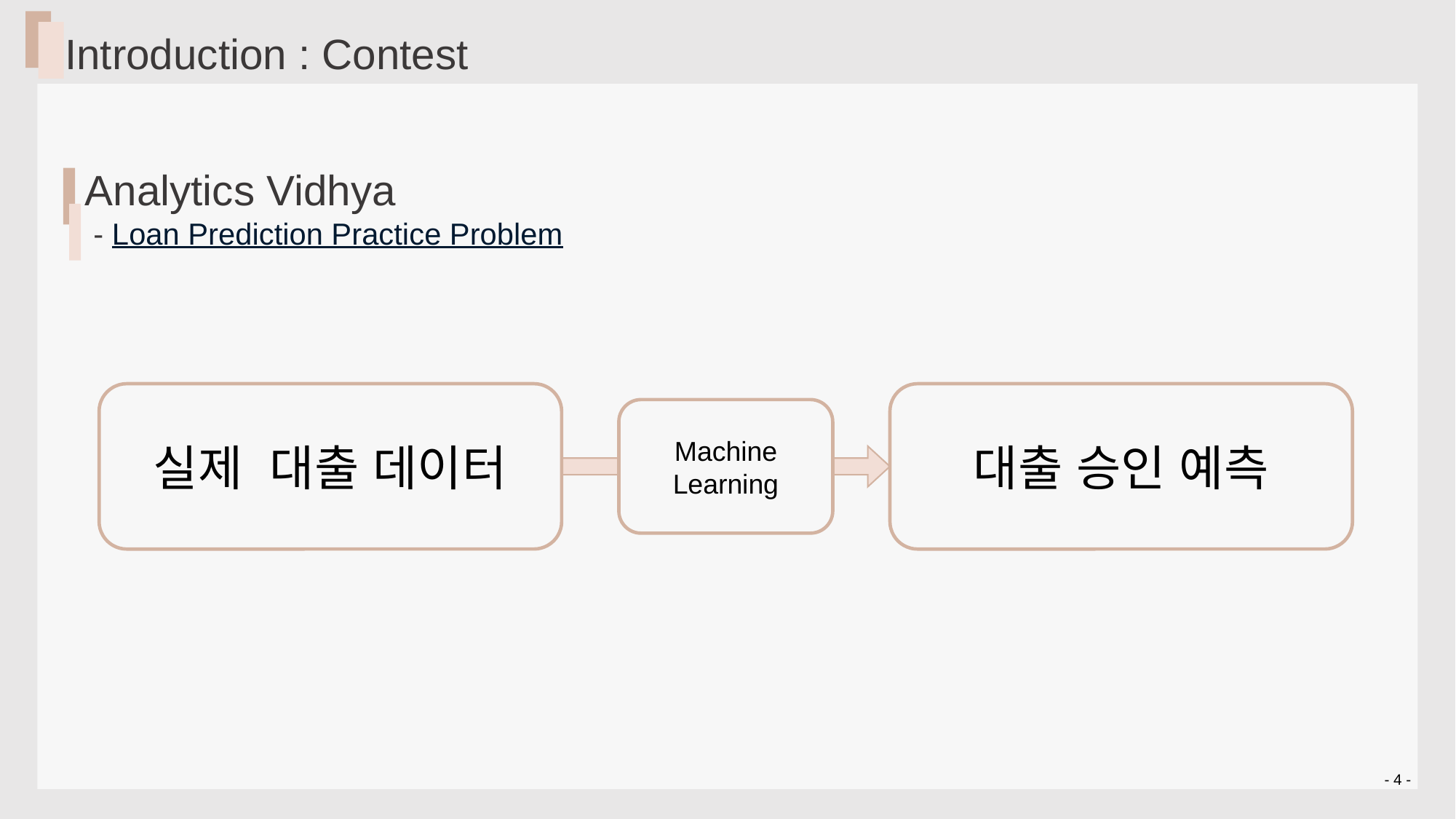

Introduction : Contest
Analytics Vidhya
 - Loan Prediction Practice Problem

실제  대출 데이터
대출 승인 예측
Machine
Learning

- 4 -